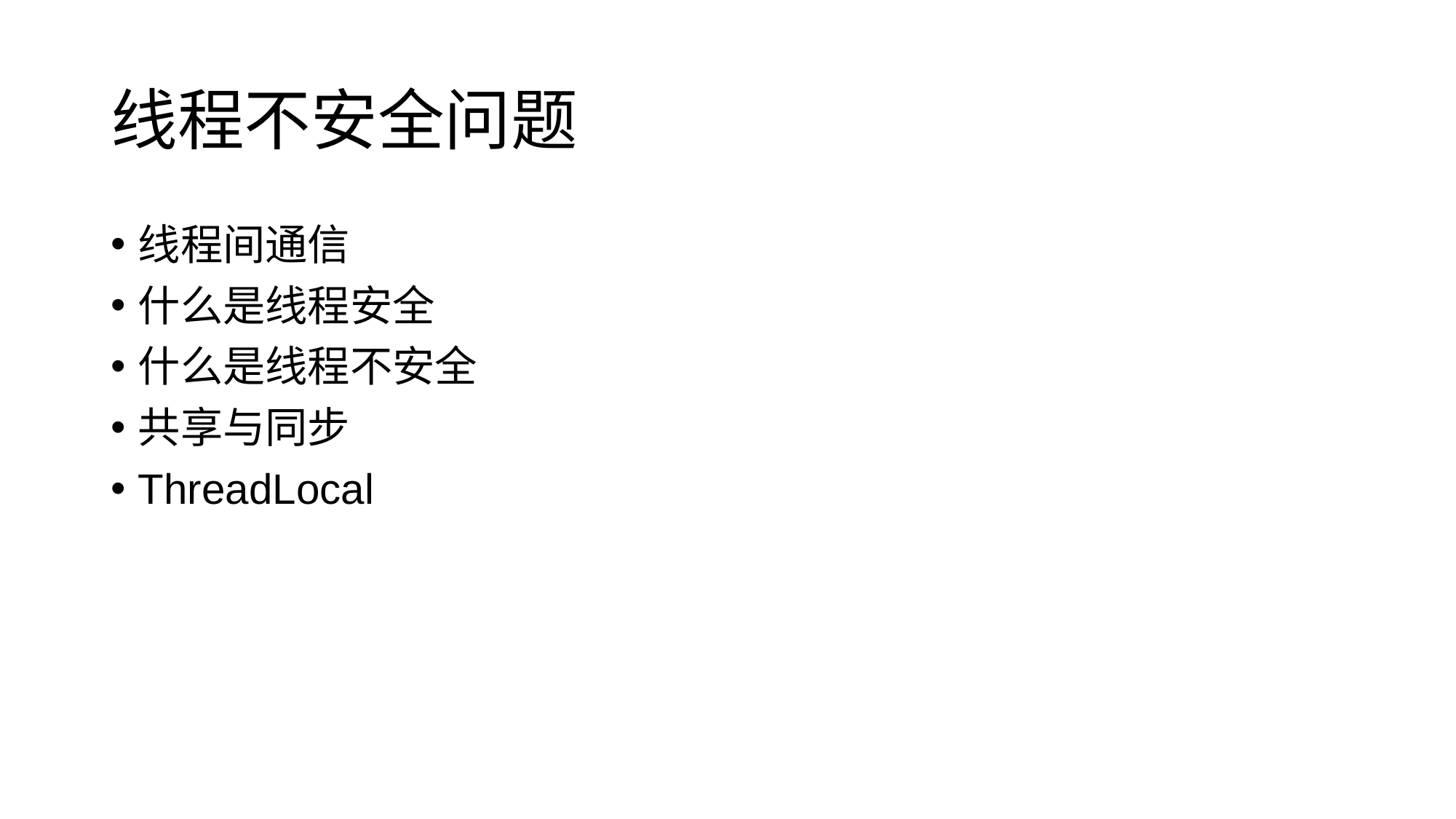

# 线程不安全问题
线程间通信
什么是线程安全
什么是线程不安全
共享与同步
ThreadLocal